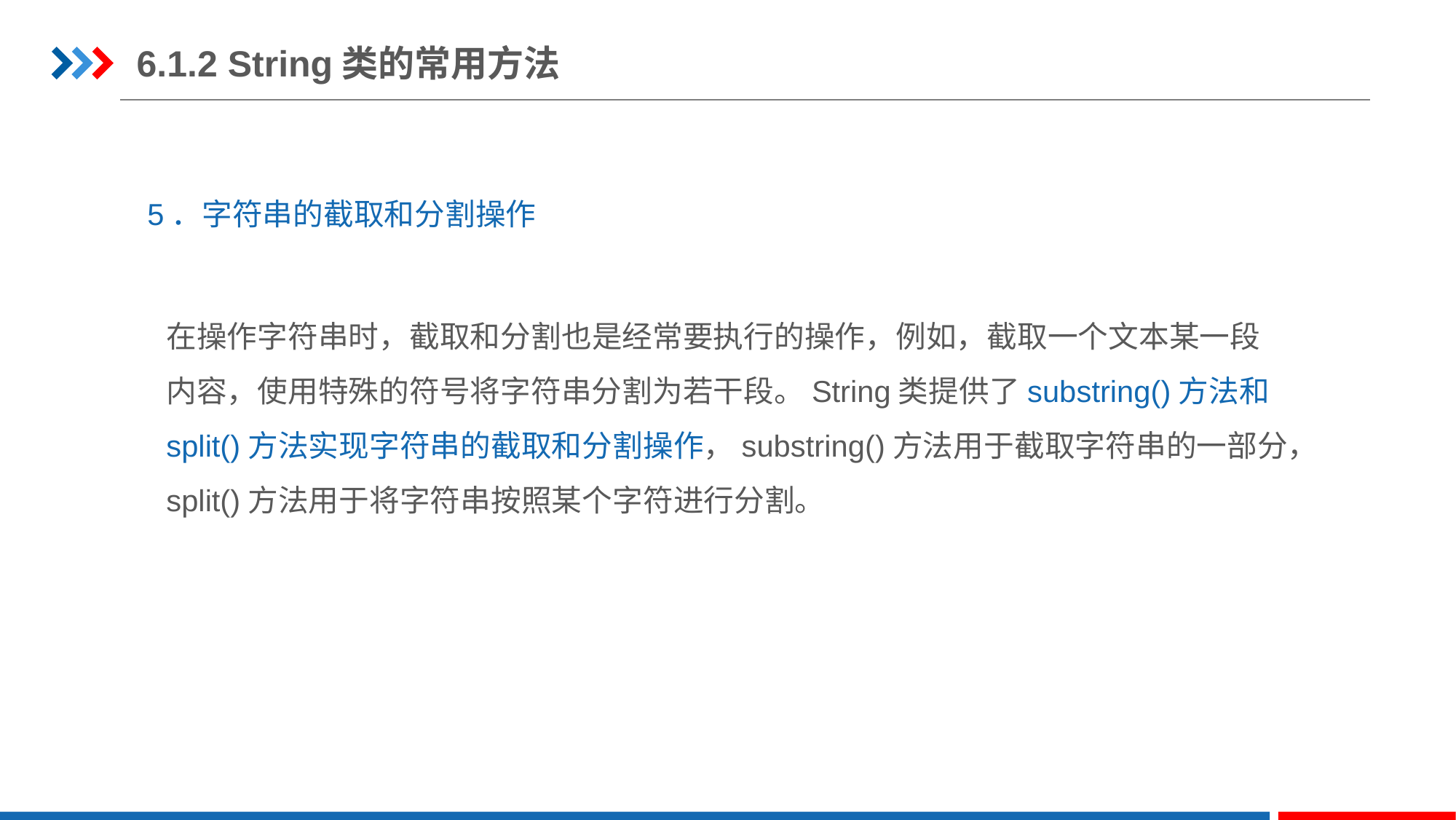

6.1.2 String类的常用方法
5．字符串的截取和分割操作
在操作字符串时，截取和分割也是经常要执行的操作，例如，截取一个文本某一段内容，使用特殊的符号将字符串分割为若干段。String类提供了substring()方法和split()方法实现字符串的截取和分割操作，substring()方法用于截取字符串的一部分，split()方法用于将字符串按照某个字符进行分割。